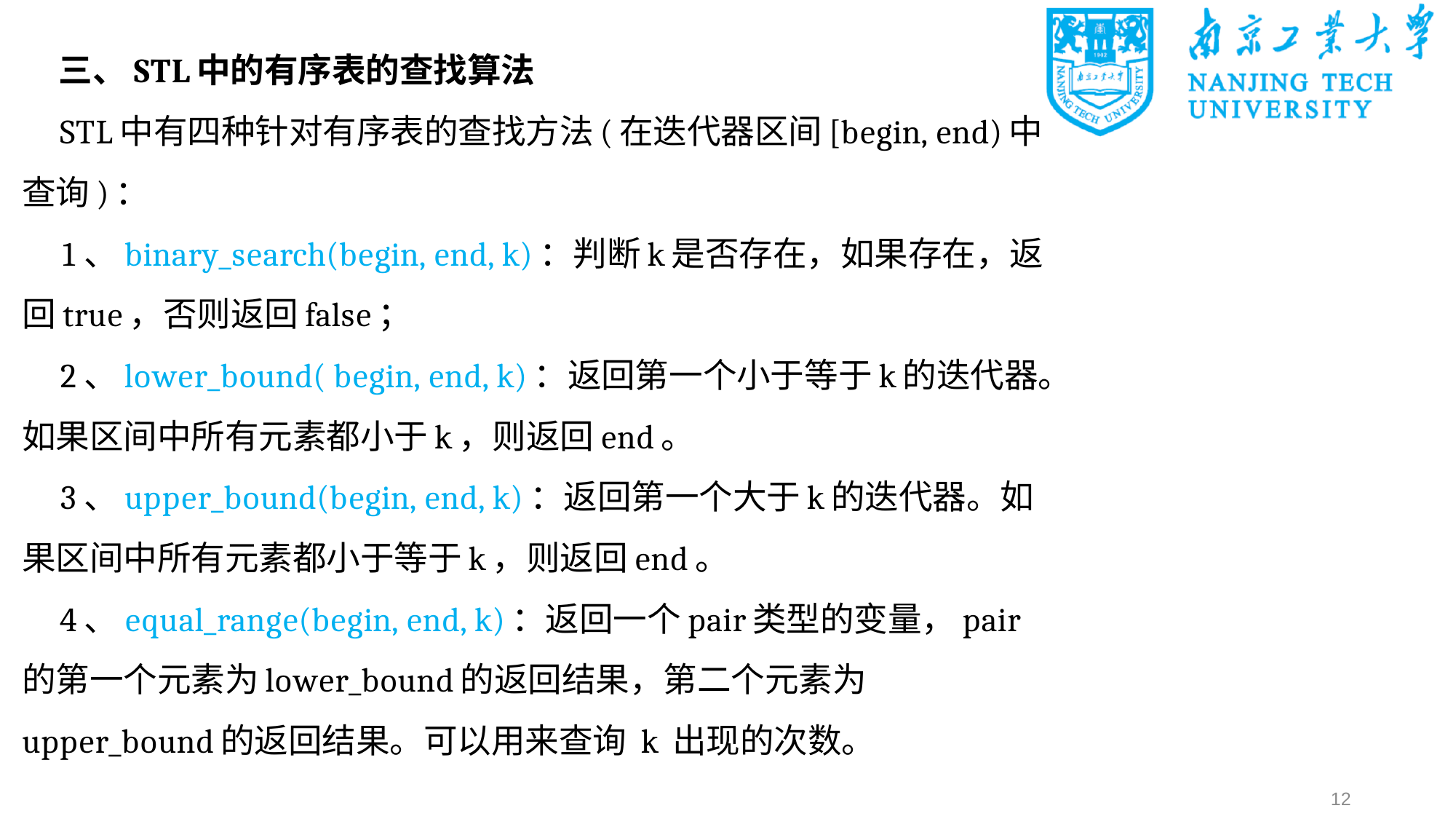

三、STL中的有序表的查找算法
STL中有四种针对有序表的查找方法(在迭代器区间[begin, end)中查询)：
1、binary_search(begin, end, k)：判断k是否存在，如果存在，返回true，否则返回false；
2、lower_bound( begin, end, k)：返回第一个小于等于k的迭代器。如果区间中所有元素都小于k，则返回end。
3、upper_bound(begin, end, k)：返回第一个大于k的迭代器。如果区间中所有元素都小于等于k，则返回end。
4、equal_range(begin, end, k)：返回一个pair类型的变量，pair的第一个元素为lower_bound的返回结果，第二个元素为upper_bound的返回结果。可以用来查询 k 出现的次数。

12